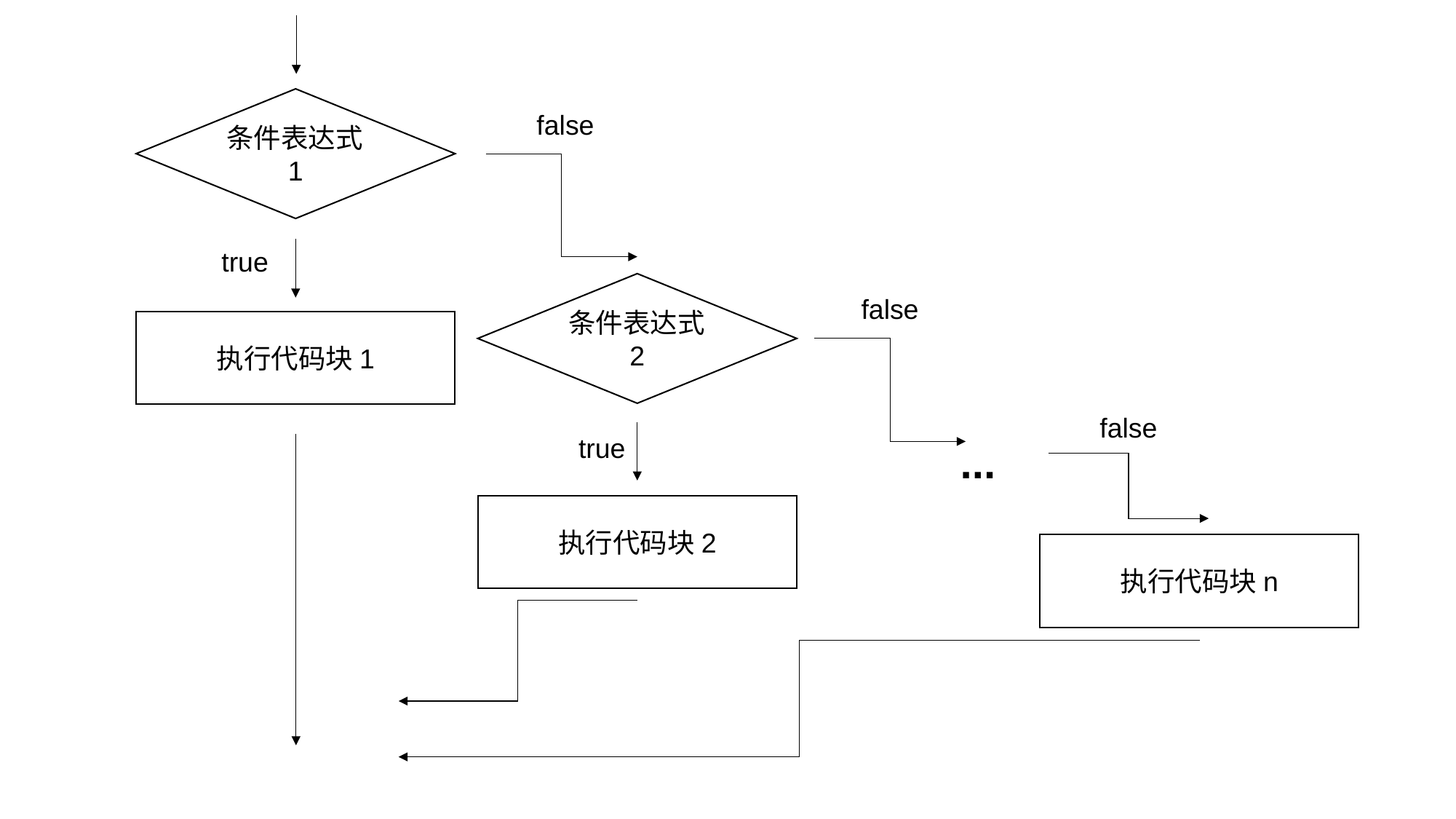

条件表达式1
false
true
条件表达式2
false
执行代码块1
false
true
...
执行代码块2
执行代码块n